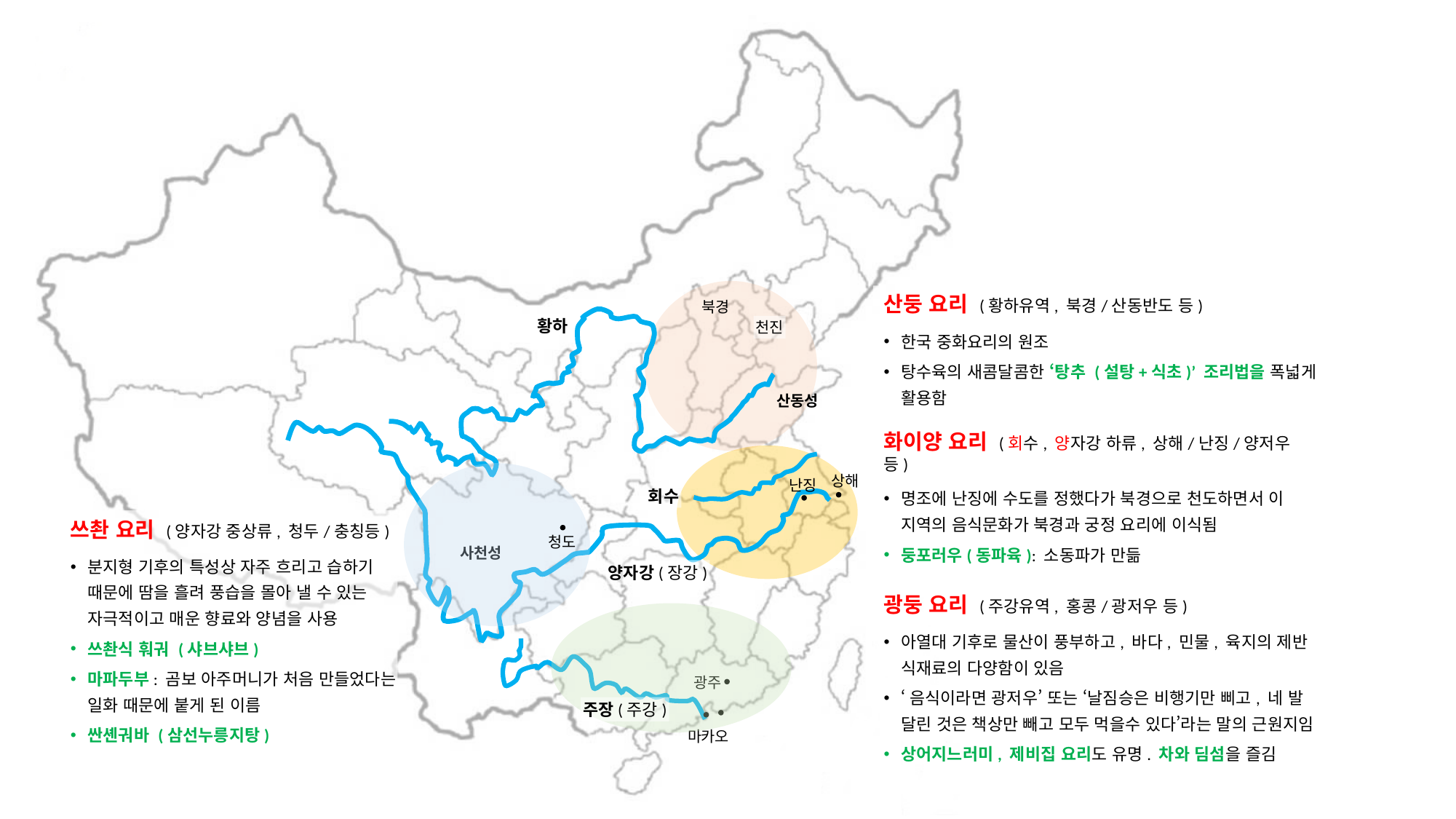

산둥 요리 (황하유역, 북경/산동반도 등)
한국 중화요리의 원조
탕수육의 새콤달콤한 ‘탕추 (설탕+식초)’ 조리법을 폭넓게 활용함
북경

황하
천진
산동성

화이양 요리 (회수, 양자강 하류, 상해/난징/양저우 등)
명조에 난징에 수도를 정했다가 북경으로 천도하면서 이 지역의 음식문화가 북경과 궁정 요리에 이식됨
둥포러우(동파육): 소동파가 만듦

상해
난징
회수

쓰촨 요리 (양자강 중상류, 청두/충칭등)
분지형 기후의 특성상 자주 흐리고 습하기 때문에 땀을 흘려 풍습을 몰아 낼 수 있는 자극적이고 매운 향료와 양념을 사용
쓰촨식 훠궈 (샤브샤브)
마파두부: 곰보 아주머니가 처음 만들었다는 일화 때문에 붙게 된 이름
싼셴궈바 (삼선누릉지탕)

청도
사천성
양자강(장강)
광둥 요리 (주강유역, 홍콩/광저우 등)
아열대 기후로 물산이 풍부하고, 바다, 민물, 육지의 제반 식재료의 다양함이 있음
‘음식이라면 광저우’ 또는 ‘날짐승은 비행기만 삐고, 네 발 달린 것은 책상만 빼고 모두 먹을수 있다’라는 말의 근원지임
상어지느러미, 제비집 요리도 유명. 차와 딤섬을 즐김

광주

주장(주강)

마카오